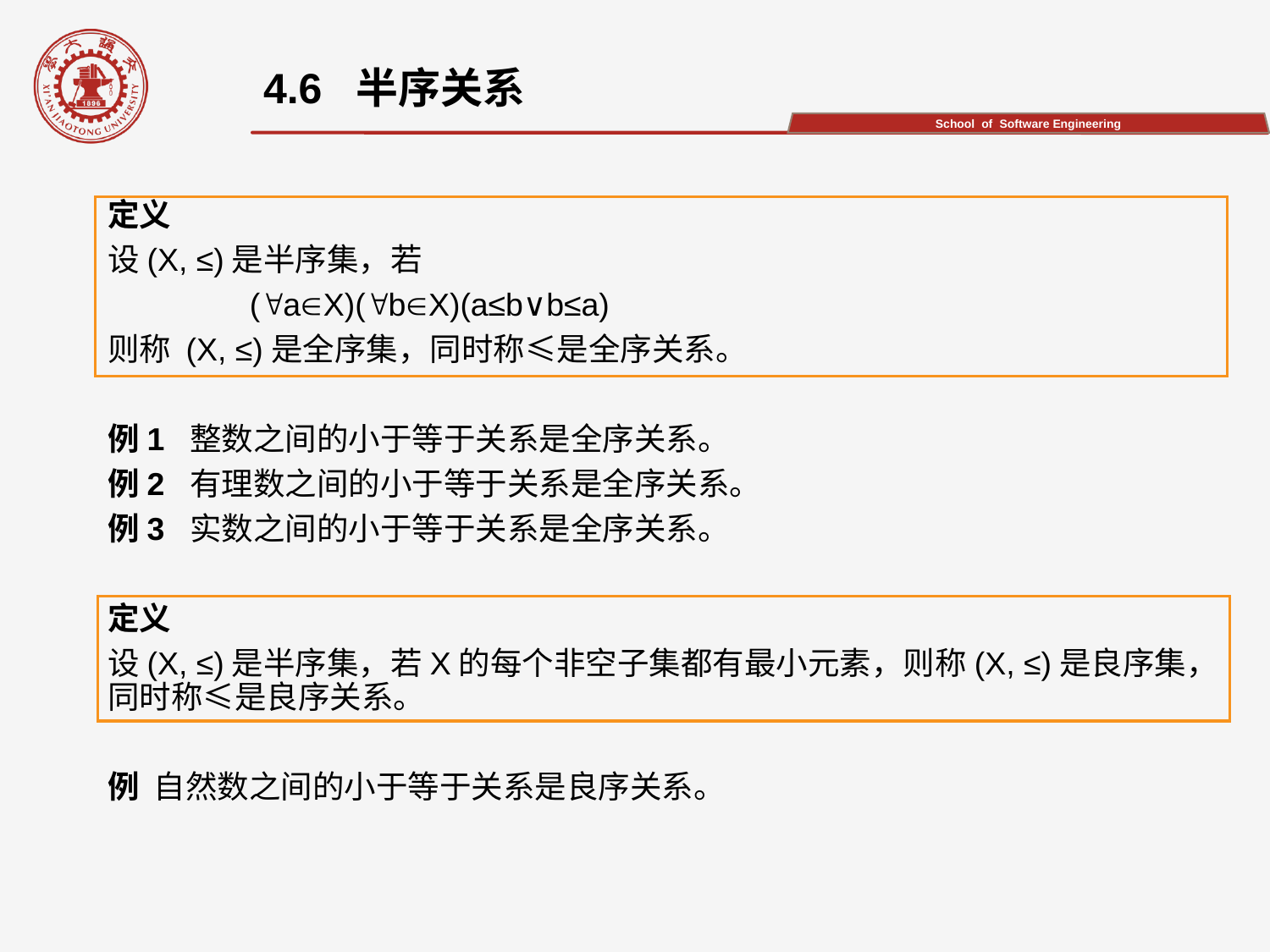

4.6  半序关系
定义
设(X, ≤)是半序集，若
                (∀a∈X)(∀b∈X)(a≤b∨b≤a)
则称 (X, ≤)是全序集，同时称≤是全序关系。

例1  整数之间的小于等于关系是全序关系。
例2  有理数之间的小于等于关系是全序关系。
例3  实数之间的小于等于关系是全序关系。

定义
设(X, ≤)是半序集，若X的每个非空子集都有最小元素，则称(X, ≤)是良序集，同时称≤是良序关系。

例  自然数之间的小于等于关系是良序关系。